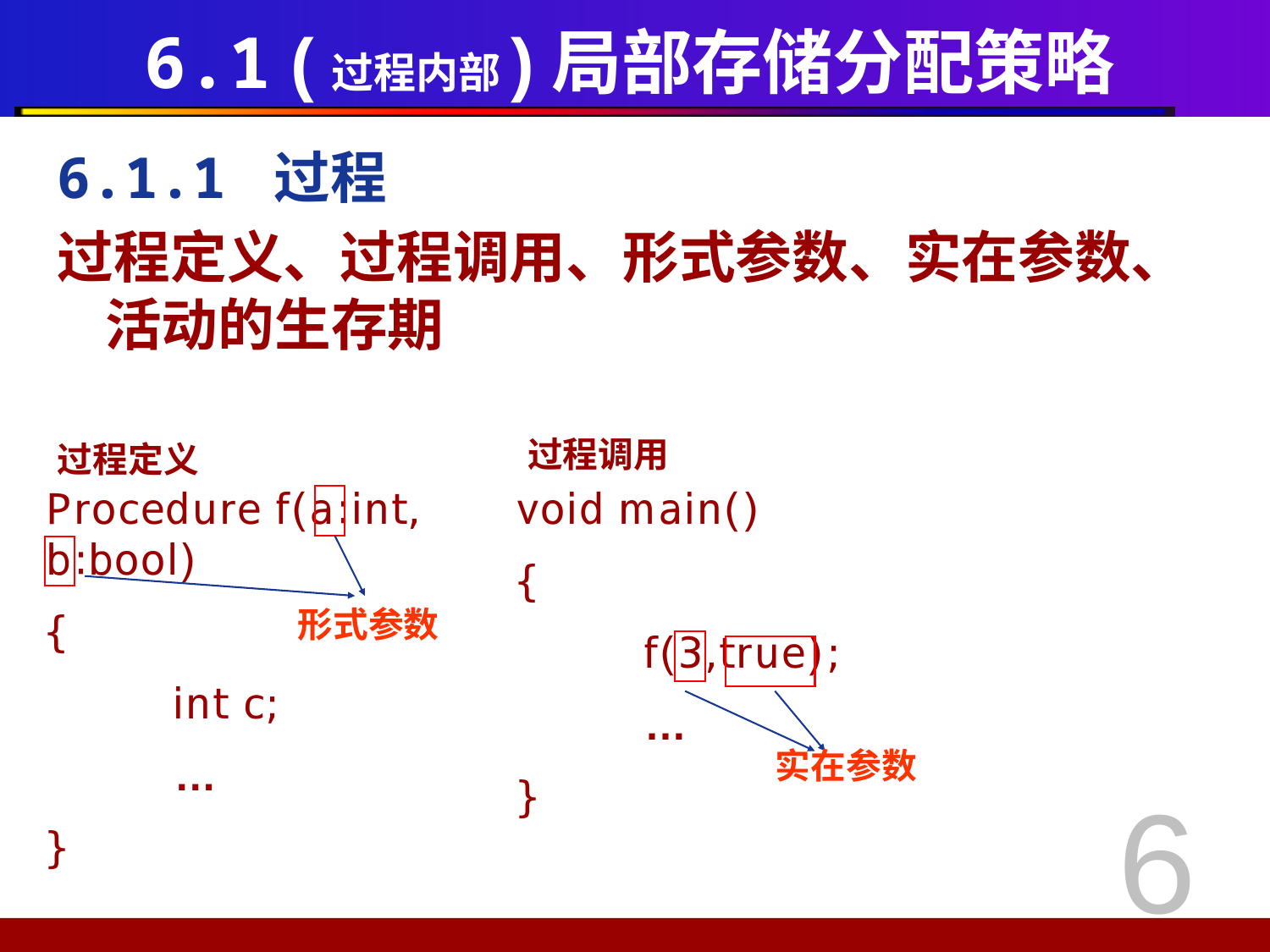

# 6.1 (过程内部)局部存储分配策略
6.1.1 过程
过程定义、过程调用、形式参数、实在参数、活动的生存期
过程调用
过程定义
Procedure f(a:int, b:bool)
{
	int c;
	…
}
void main()
{
	f(3,true);
	…
}

形式参数

实在参数
6